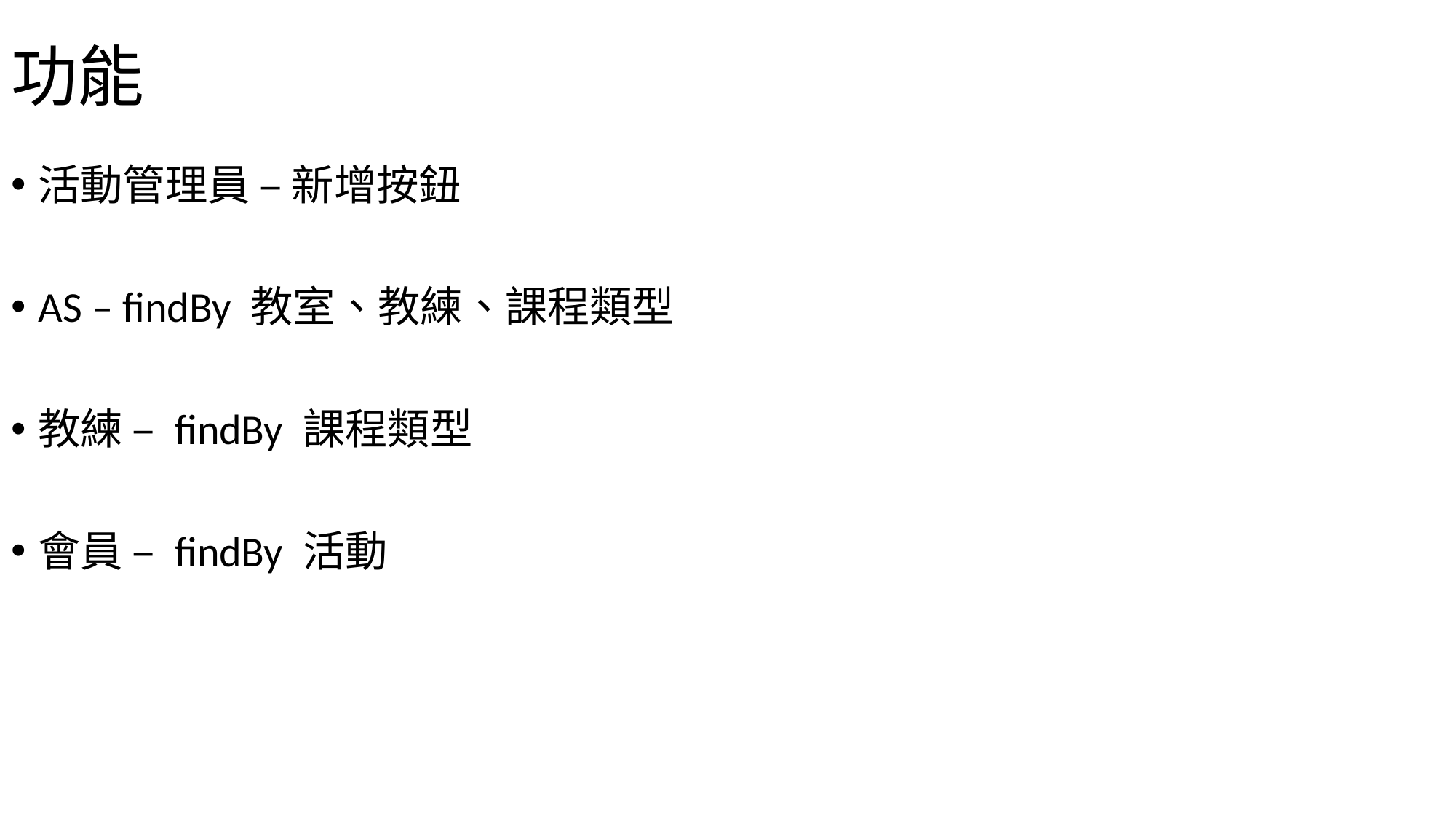

# 功能
活動管理員 – 新增按鈕

AS – findBy 教室、教練、課程類型

教練 – findBy 課程類型

會員 – findBy 活動